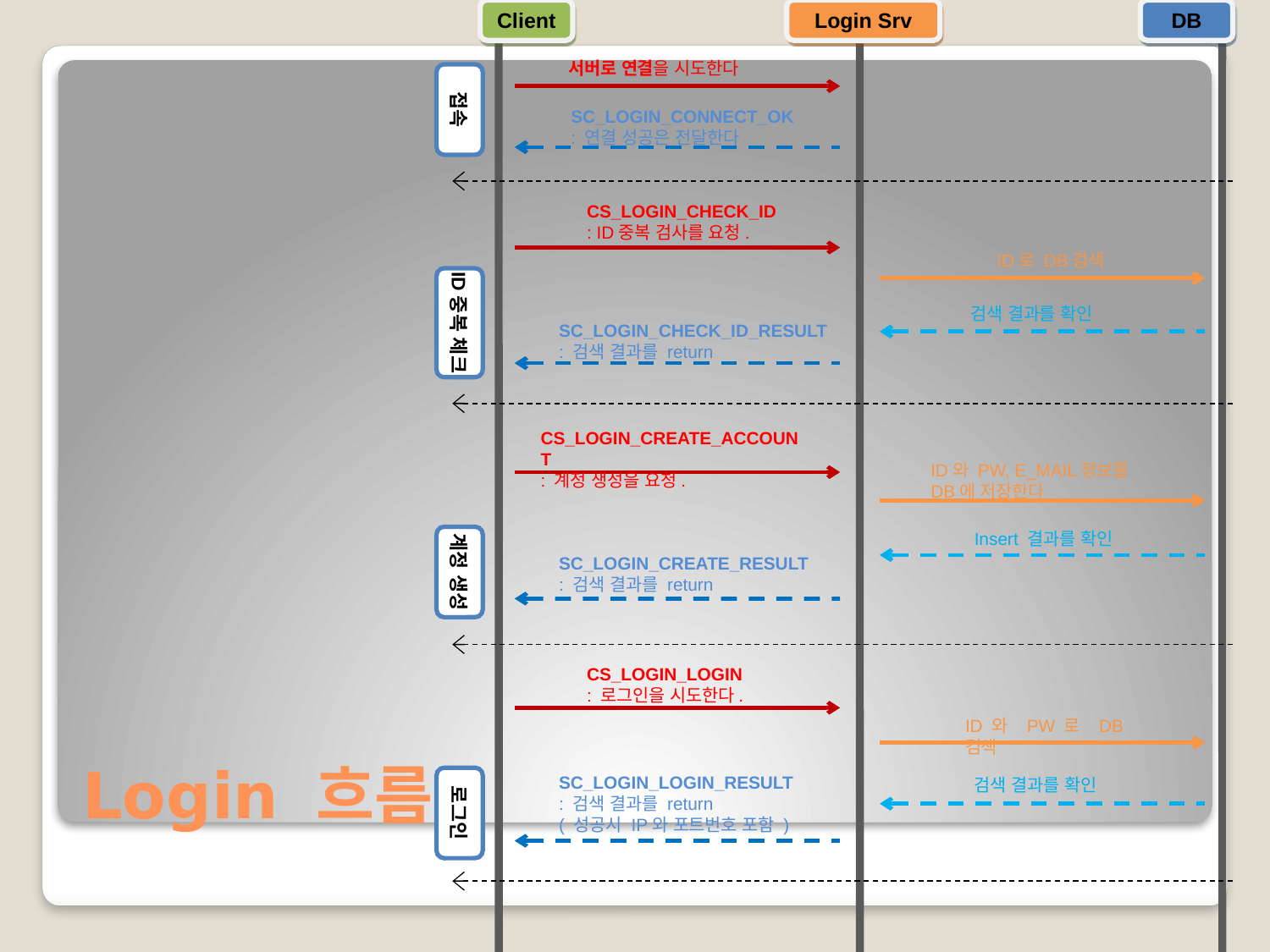

Client
Login Srv
DB
서버로 연결을 시도한다
접속
SC_LOGIN_CONNECT_OK
: 연결 성공은 전달한다
CS_LOGIN_CHECK_ID
: ID중복 검사를 요청.
ID로 DB검색
ID중복 체크
검색 결과를 확인
SC_LOGIN_CHECK_ID_RESULT
: 검색 결과를 return
CS_LOGIN_CREATE_ACCOUNT
: 계정 생성을 요청.
ID와 PW, E_MAIL정보를
DB에 저장한다
Insert 결과를 확인
계정 생성
SC_LOGIN_CREATE_RESULT
: 검색 결과를 return
CS_LOGIN_LOGIN
: 로그인을 시도한다.
ID와 PW로 DB검색
SC_LOGIN_LOGIN_RESULT
: 검색 결과를 return
( 성공시 IP와 포트번호 포함 )
로그인
검색 결과를 확인
# Login 흐름